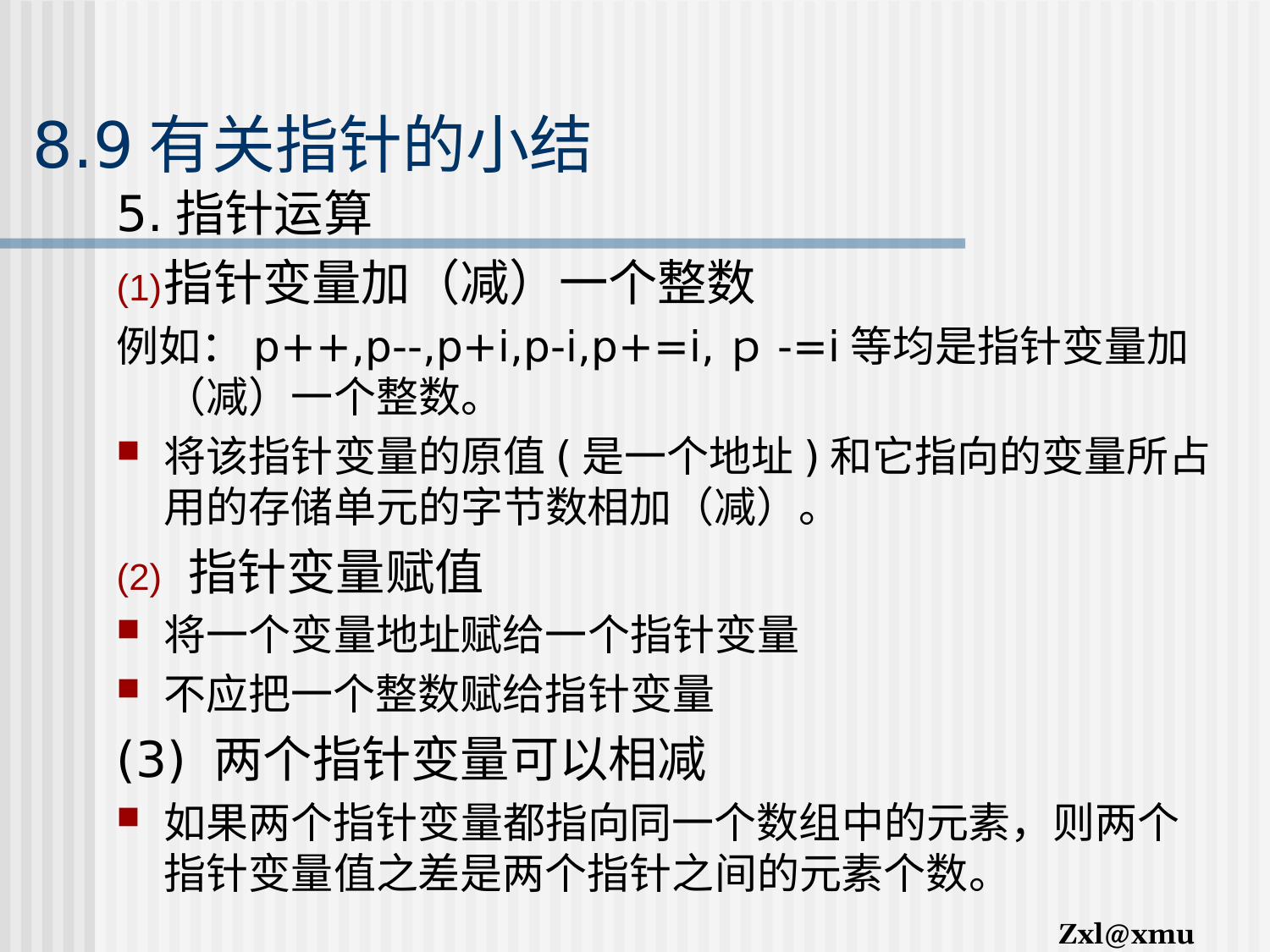

# 8.9有关指针的小结
5.指针运算
指针变量加（减）一个整数
例如：p++,p--,p+i,p-i,p+=i,ｐ-=i等均是指针变量加（减）一个整数。
将该指针变量的原值(是一个地址)和它指向的变量所占用的存储单元的字节数相加（减）。
指针变量赋值
将一个变量地址赋给一个指针变量
不应把一个整数赋给指针变量
(3) 两个指针变量可以相减
如果两个指针变量都指向同一个数组中的元素，则两个指针变量值之差是两个指针之间的元素个数。